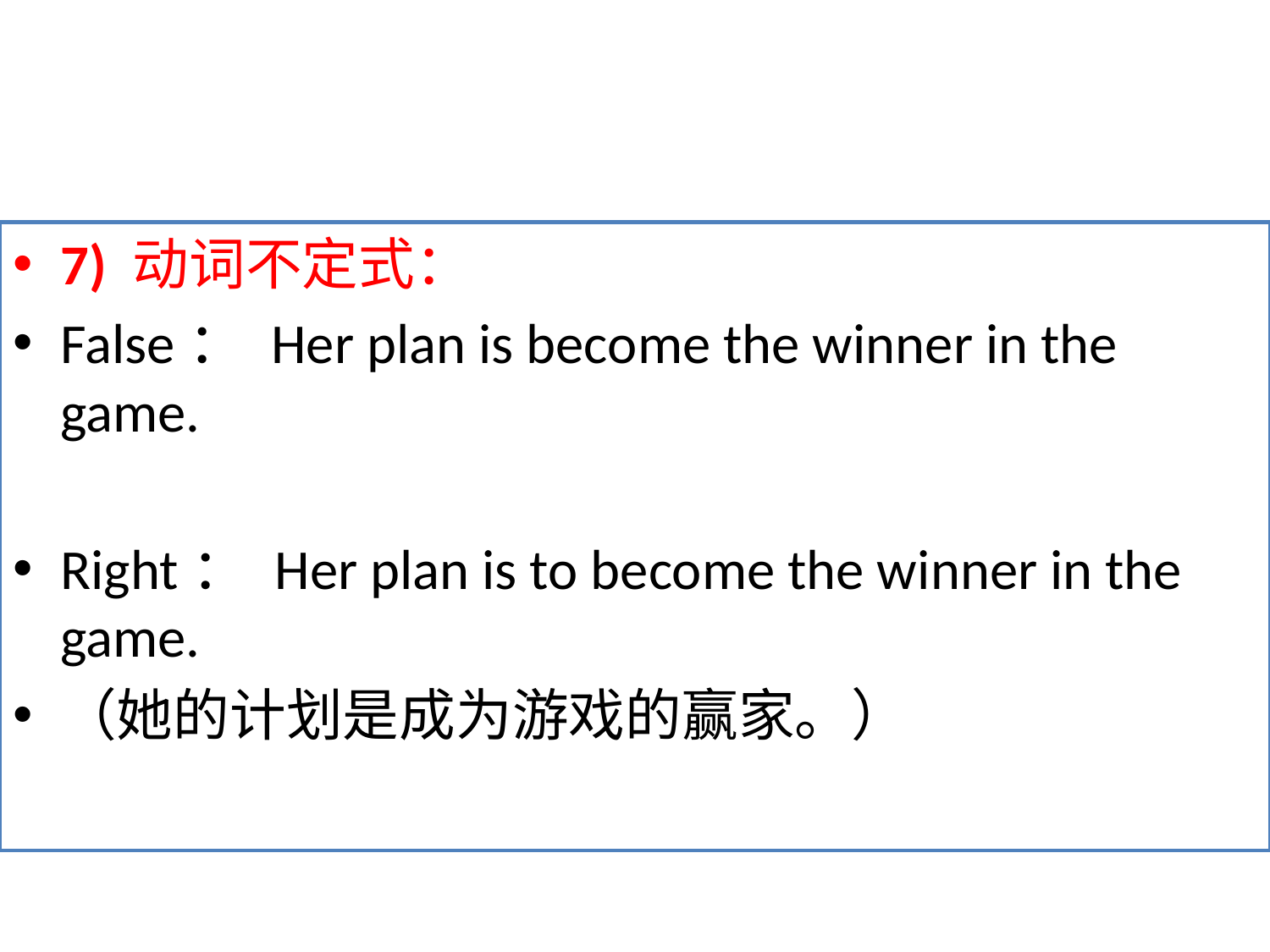

7) 动词不定式：
False： Her plan is become the winner in the game.

Right： Her plan is to become the winner in the game.
（她的计划是成为游戏的赢家。）